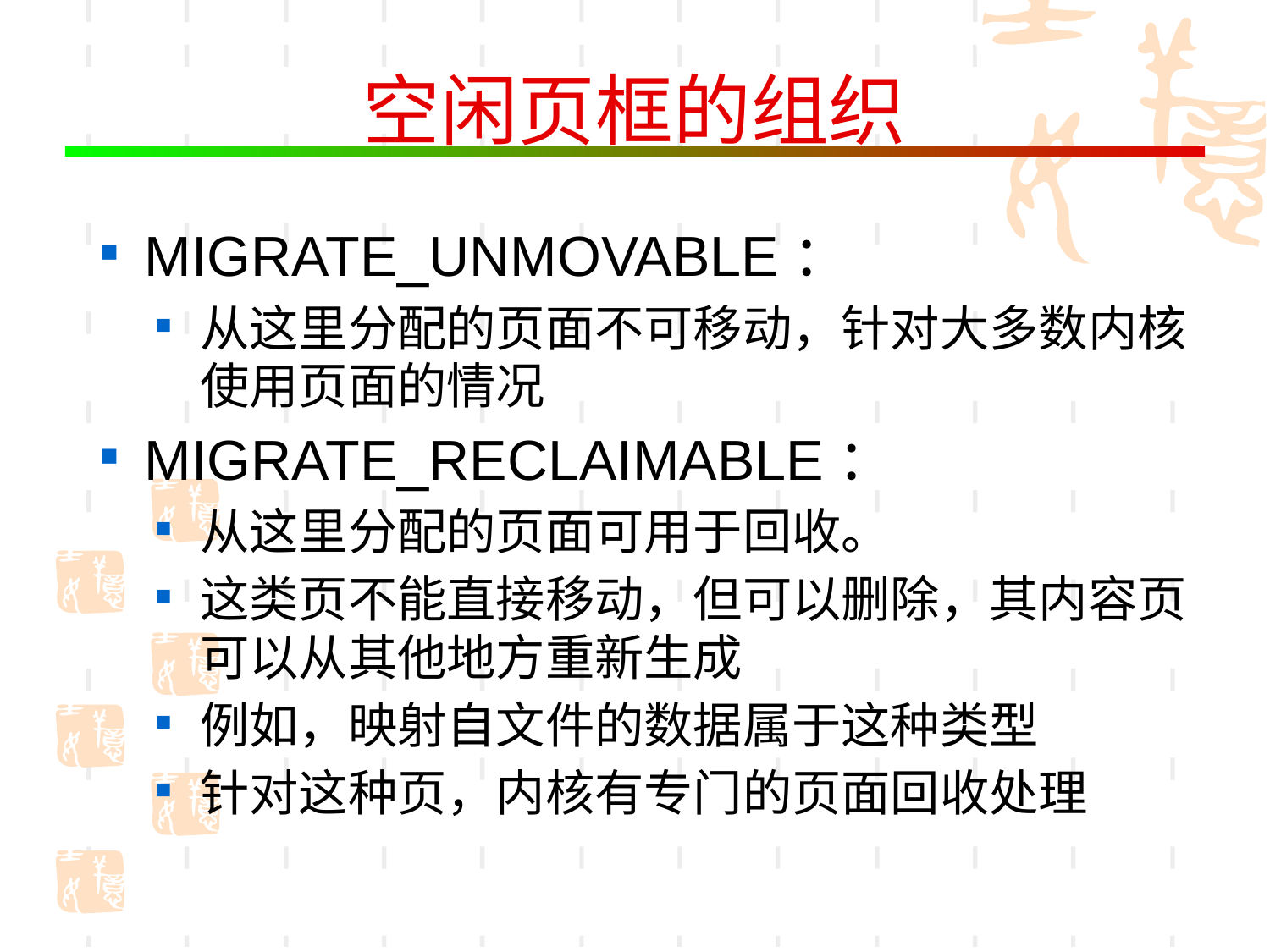

# 空闲页框的组织
MIGRATE_UNMOVABLE：
从这里分配的页面不可移动，针对大多数内核使用页面的情况
MIGRATE_RECLAIMABLE：
从这里分配的页面可用于回收。
这类页不能直接移动，但可以删除，其内容页可以从其他地方重新生成
例如，映射自文件的数据属于这种类型
针对这种页，内核有专门的页面回收处理